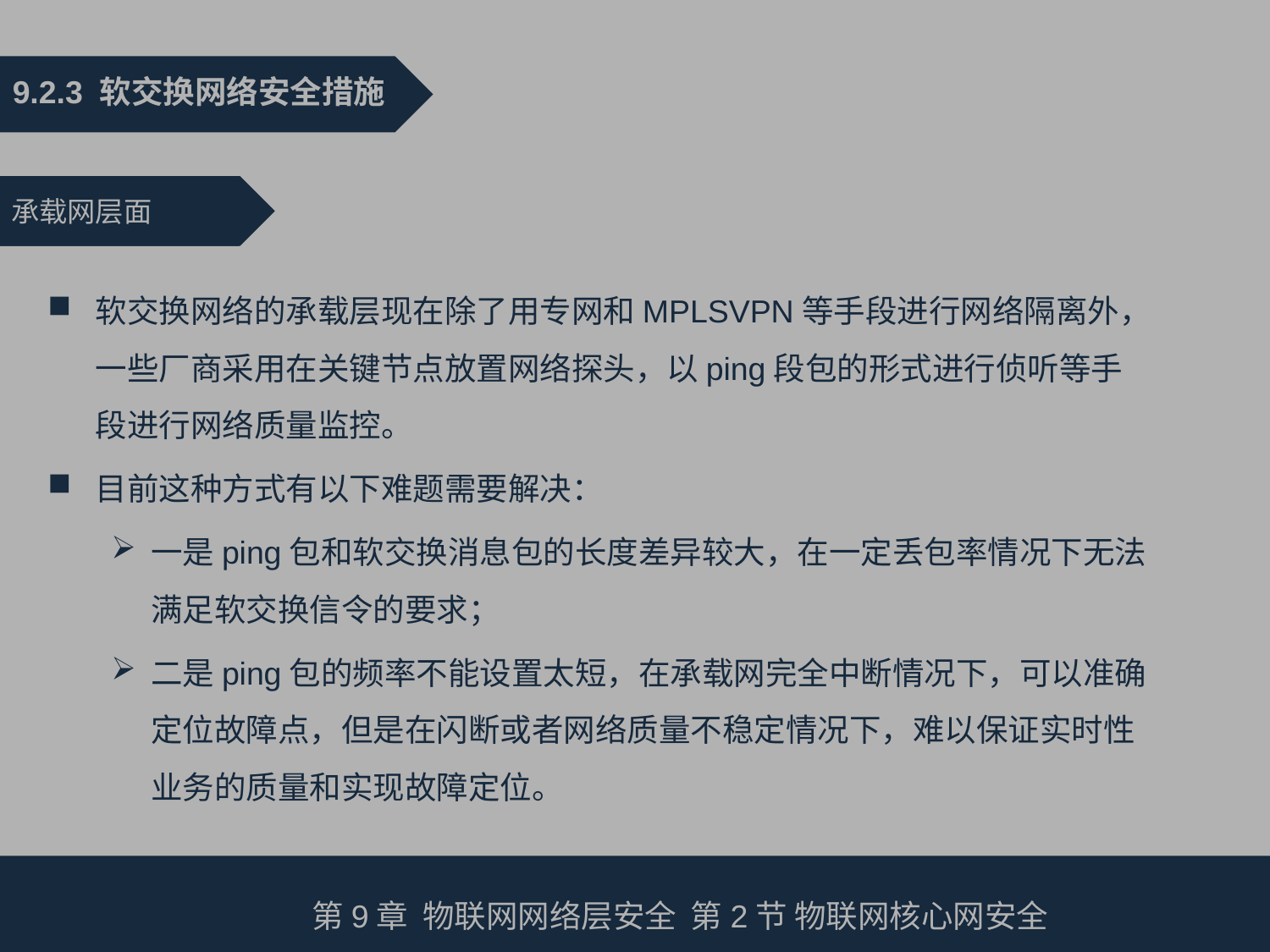

9.2.3 软交换网络安全措施
承载网层面
软交换网络的承载层现在除了用专网和MPLSVPN等手段进行网络隔离外，一些厂商采用在关键节点放置网络探头，以ping段包的形式进行侦听等手段进行网络质量监控。
目前这种方式有以下难题需要解决：
一是ping包和软交换消息包的长度差异较大，在一定丢包率情况下无法满足软交换信令的要求；
二是ping包的频率不能设置太短，在承载网完全中断情况下，可以准确定位故障点，但是在闪断或者网络质量不稳定情况下，难以保证实时性业务的质量和实现故障定位。
第9章  物联网网络层安全  第2节 物联网核心网安全